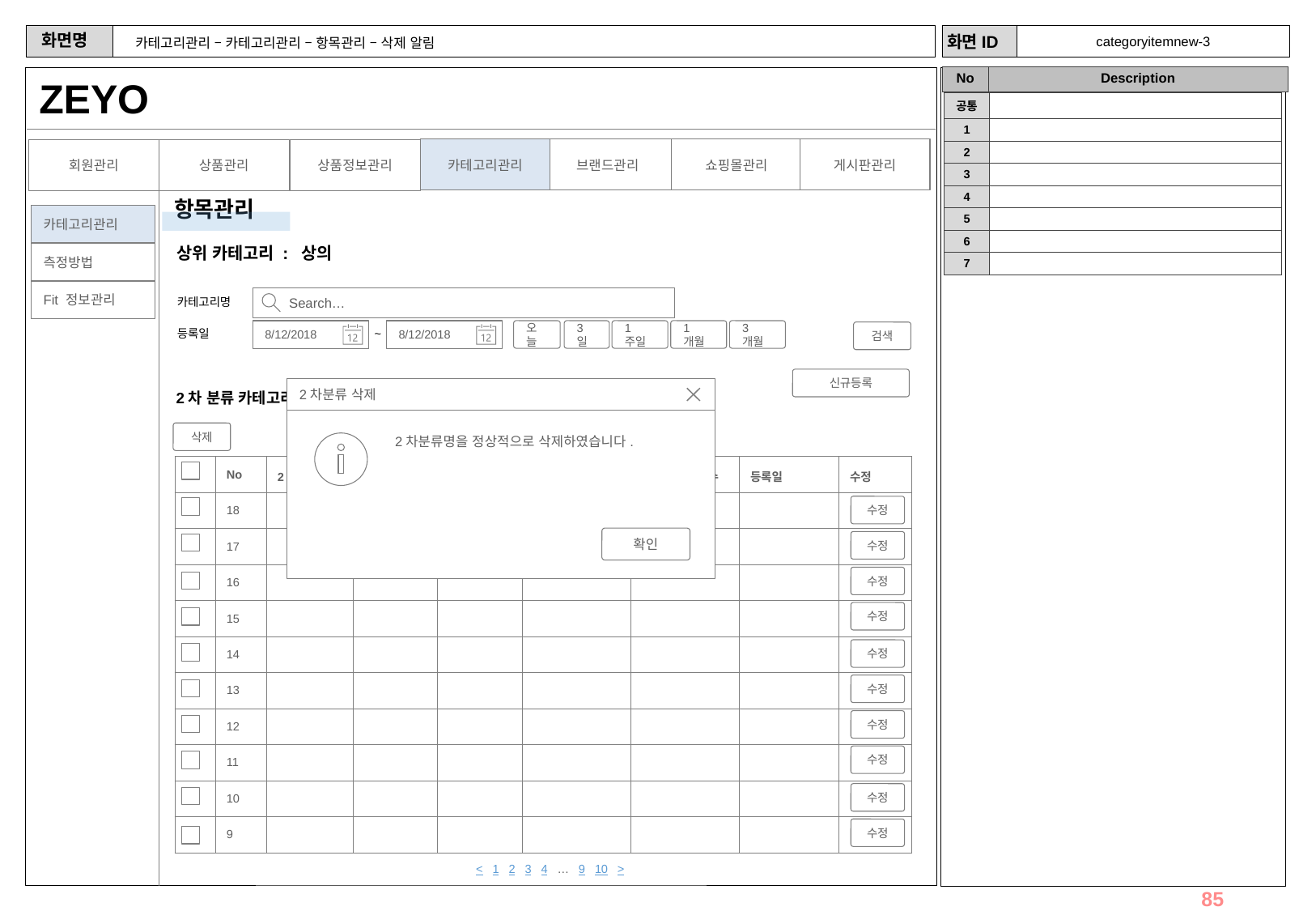

categoryitemnew-3
# 카테고리관리 – 카테고리관리 – 항목관리 – 삭제 알림
ZEYO
| 공통 |  |
| --- | --- |
| 1 |  |
| 2 |  |
| 3 |  |
| 4 |  |
| 5 |  |
| 6 |  |
| 7 |  |
카테고리관리
브랜드관리
쇼핑몰관리
게시판관리
회원관리
상품관리
상품정보관리
항목관리

카테고리관리
상위 카테고리 :  상의
측정방법
Fit 정보관리
Search…

카테고리명
등록일
~
8/12/2018

8/12/2018

오늘
3일
1주일
1개월
3개월
검색
신규등록
2차분류 삭제

2차분류명을 정상적으로 삭제하였습니다.

Abort
Cancel
확인
2차 분류 카테고리 : 30 개
삭제
|  | No | 2차분류명 | 제품 이미지 | 측정 이미지 | 측정 항목수 | Fit 정보 항목수 | 등록일 | 수정 |
| --- | --- | --- | --- | --- | --- | --- | --- | --- |
|  | 18 |  |  |  |  |  |  |  |
|  | 17 |  |  |  |  |  |  |  |
|  | 16 |  |  |  |  |  |  |  |
|  | 15 |  |  |  |  |  |  |  |
|  | 14 |  |  |  |  |  |  |  |
|  | 13 |  |  |  |  |  |  |  |
|  | 12 |  |  |  |  |  |  |  |
|  | 11 |  |  |  |  |  |  |  |
|  | 10 |  |  |  |  |  |  |  |
|  | 9 |  |  |  |  |  |  |  |

수정

수정

수정
수정

수정

수정

수정
수정

수정
수정

<   1   2   3   4   …   9   10   >
85